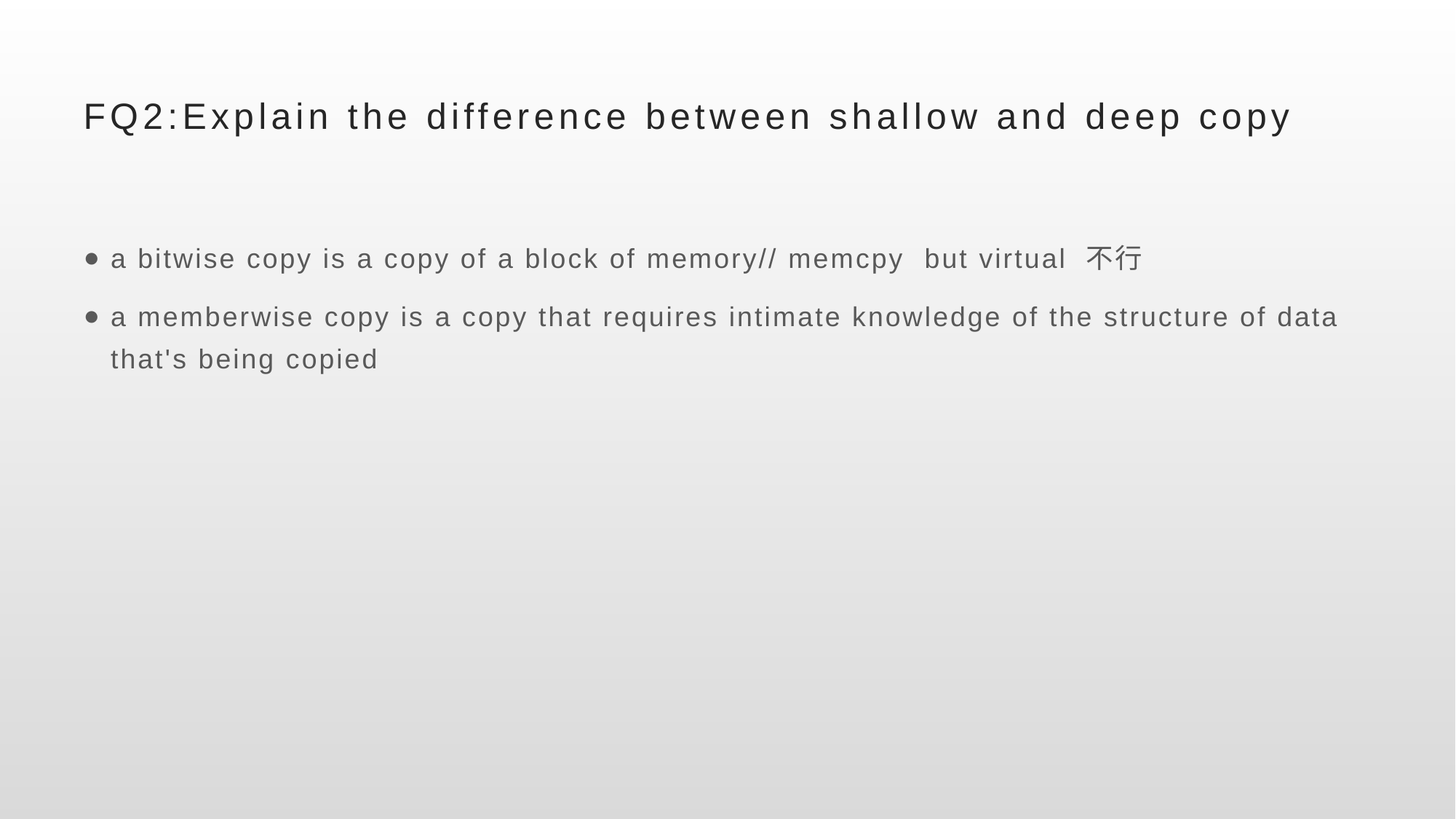

# FQ2:Explain the difference between shallow and deep copy

a bitwise copy is a copy of a block of memory// memcpy  but virtual 不行
a memberwise copy is a copy that requires intimate knowledge of the structure of data that's being copied